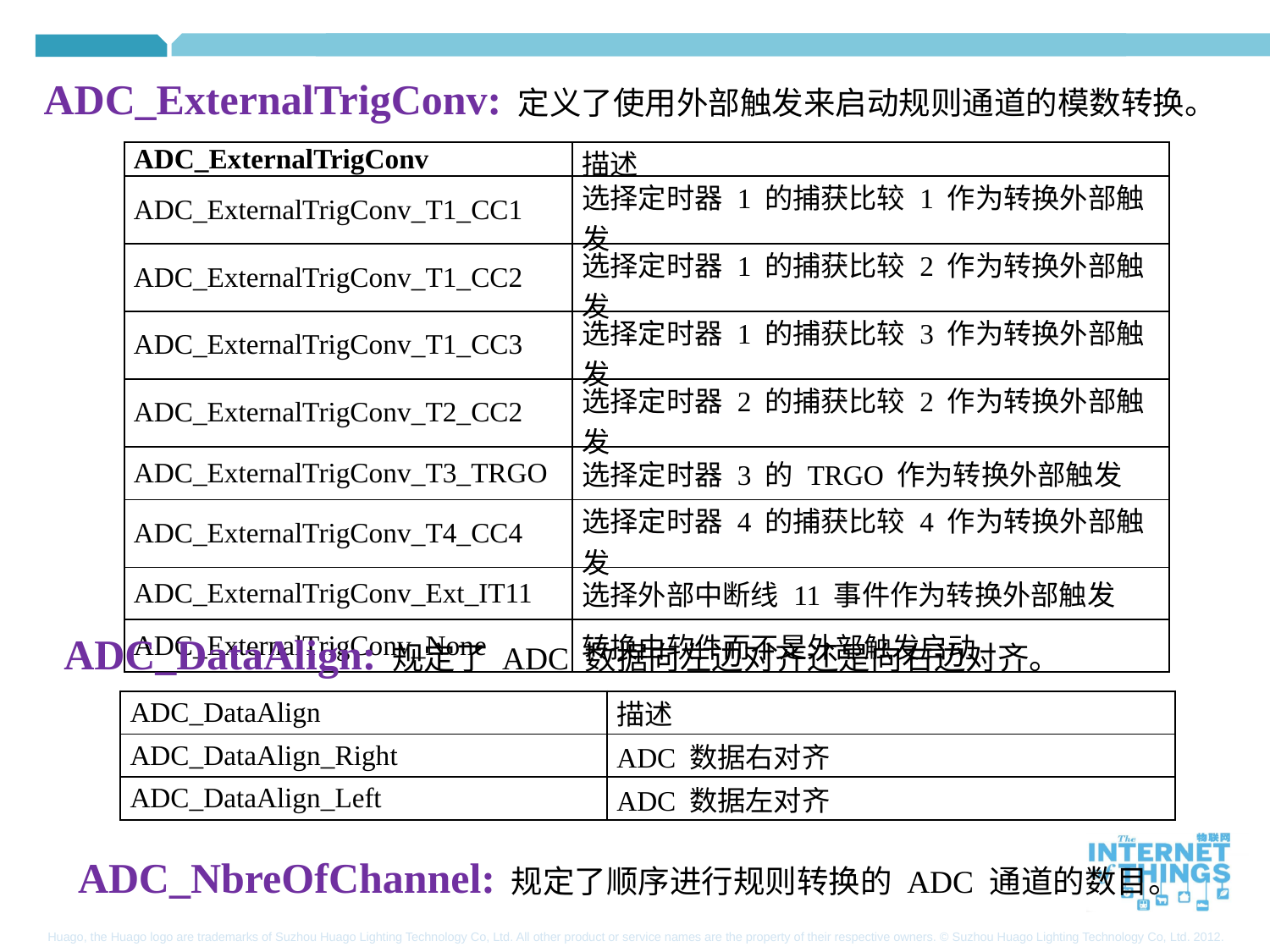

ADC_ExternalTrigConv: 定义了使用外部触发来启动规则通道的模数转换。
| ADC\_ExternalTrigConv | 描述 |
| --- | --- |
| ADC\_ExternalTrigConv\_T1\_CC1 | 选择定时器 1 的捕获比较 1 作为转换外部触发 |
| ADC\_ExternalTrigConv\_T1\_CC2 | 选择定时器 1 的捕获比较 2 作为转换外部触发 |
| ADC\_ExternalTrigConv\_T1\_CC3 | 选择定时器 1 的捕获比较 3 作为转换外部触发 |
| ADC\_ExternalTrigConv\_T2\_CC2 | 选择定时器 2 的捕获比较 2 作为转换外部触发 |
| ADC\_ExternalTrigConv\_T3\_TRGO | 选择定时器 3 的 TRGO 作为转换外部触发 |
| ADC\_ExternalTrigConv\_T4\_CC4 | 选择定时器 4 的捕获比较 4 作为转换外部触发 |
| ADC\_ExternalTrigConv\_Ext\_IT11 | 选择外部中断线 11 事件作为转换外部触发 |
| ADC\_ExternalTrigConv\_None | 转换由软件而不是外部触发启动 |
ADC_DataAlign: 规定了 ADC 数据向左边对齐还是向右边对齐。
| ADC\_DataAlign | 描述 |
| --- | --- |
| ADC\_DataAlign\_Right | ADC 数据右对齐 |
| ADC\_DataAlign\_Left | ADC 数据左对齐 |
ADC_NbreOfChannel: 规定了顺序进行规则转换的 ADC 通道的数目。